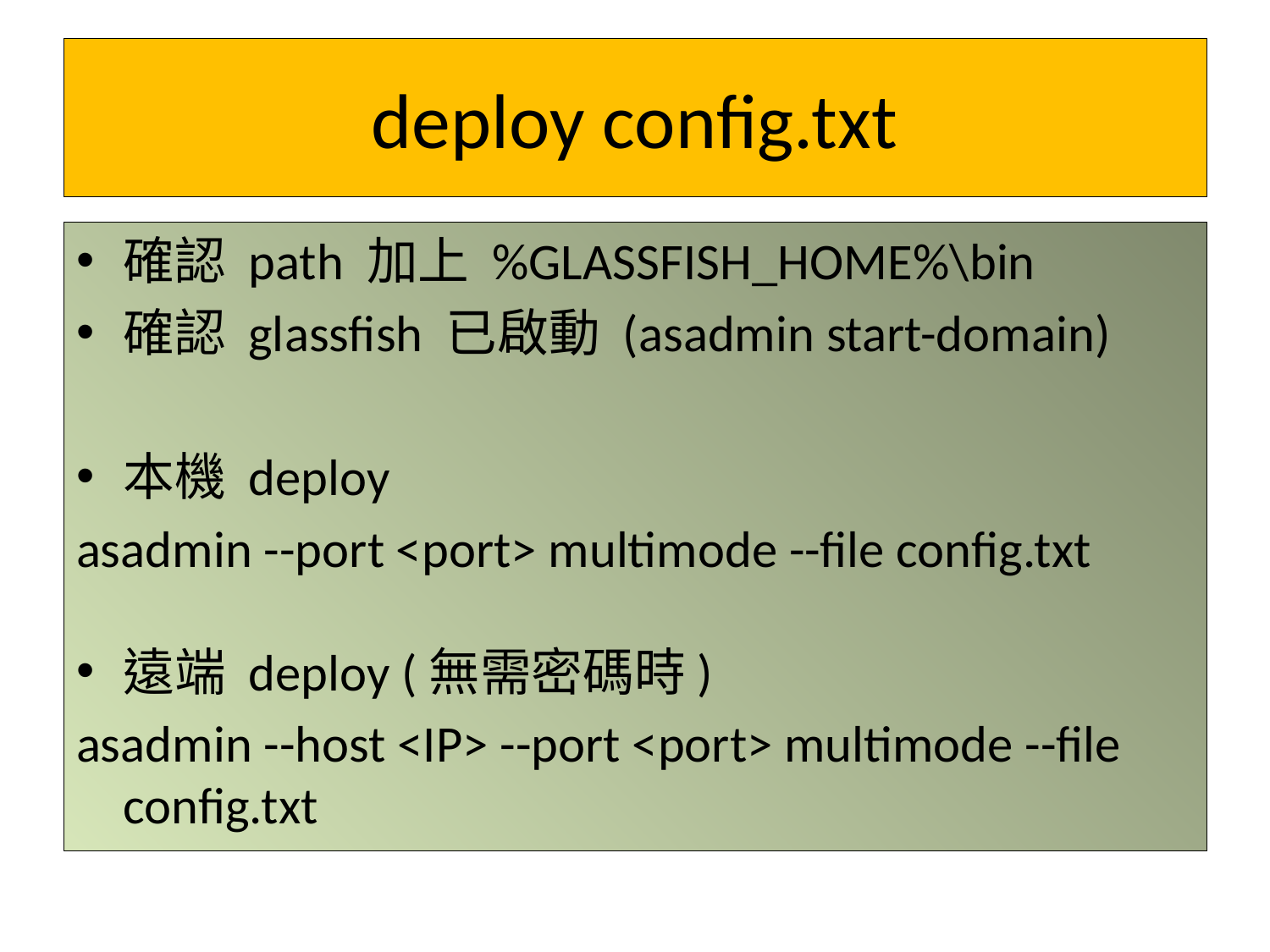

# deploy config.txt
確認 path 加上 %GLASSFISH_HOME%\bin
確認 glassfish 已啟動 (asadmin start-domain)

本機 deploy
asadmin --port <port> multimode --file config.txt

遠端 deploy (無需密碼時)
asadmin --host <IP> --port <port> multimode --file config.txt